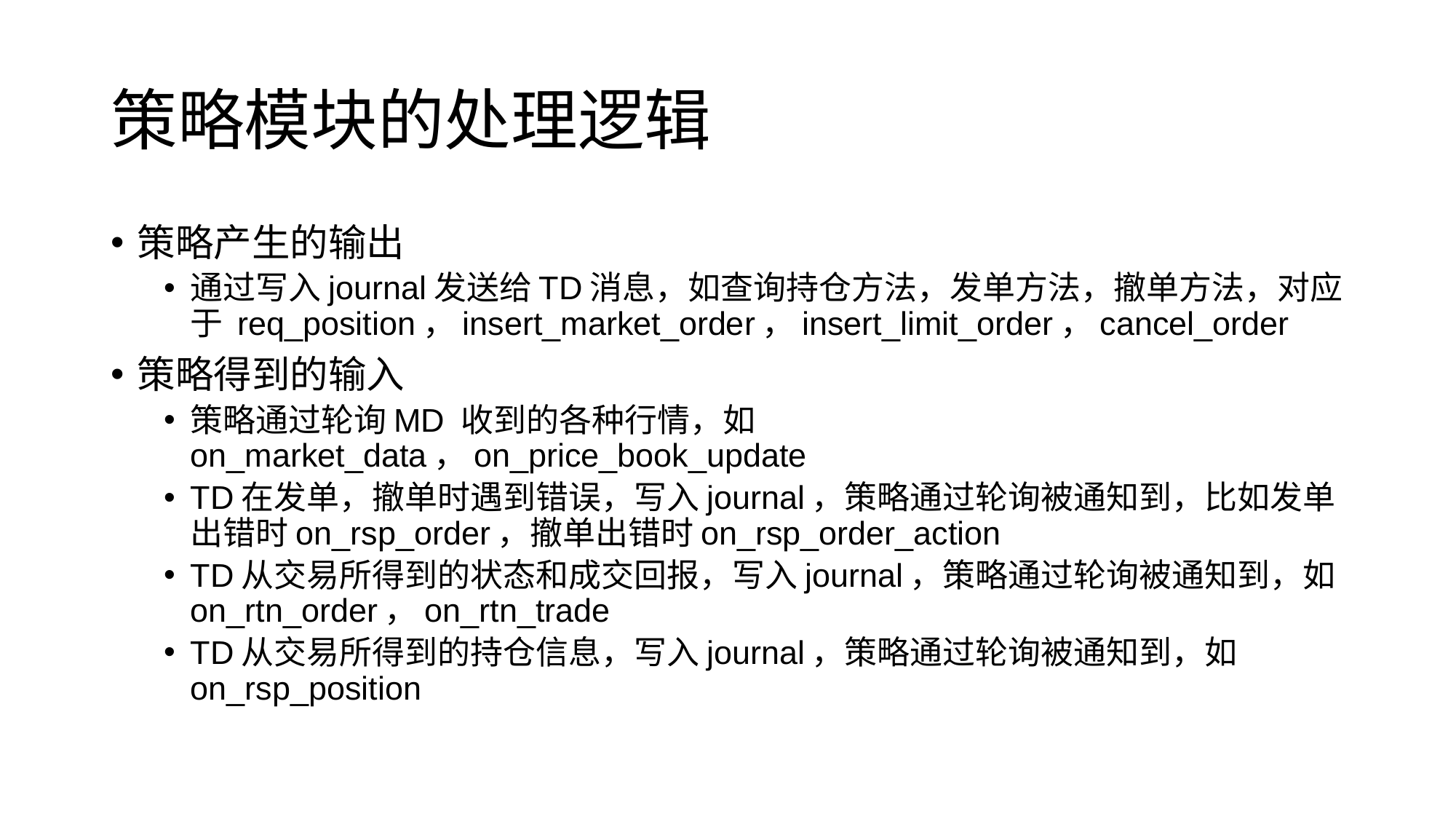

# 策略模块的处理逻辑
策略产生的输出
通过写入journal发送给TD消息，如查询持仓方法，发单方法，撤单方法，对应于 req_position，insert_market_order，insert_limit_order，cancel_order
策略得到的输入
策略通过轮询MD 收到的各种行情，如on_market_data，on_price_book_update
TD在发单，撤单时遇到错误，写入journal，策略通过轮询被通知到，比如发单出错时on_rsp_order，撤单出错时on_rsp_order_action
TD从交易所得到的状态和成交回报，写入journal，策略通过轮询被通知到，如 on_rtn_order，on_rtn_trade
TD从交易所得到的持仓信息，写入journal，策略通过轮询被通知到，如 on_rsp_position